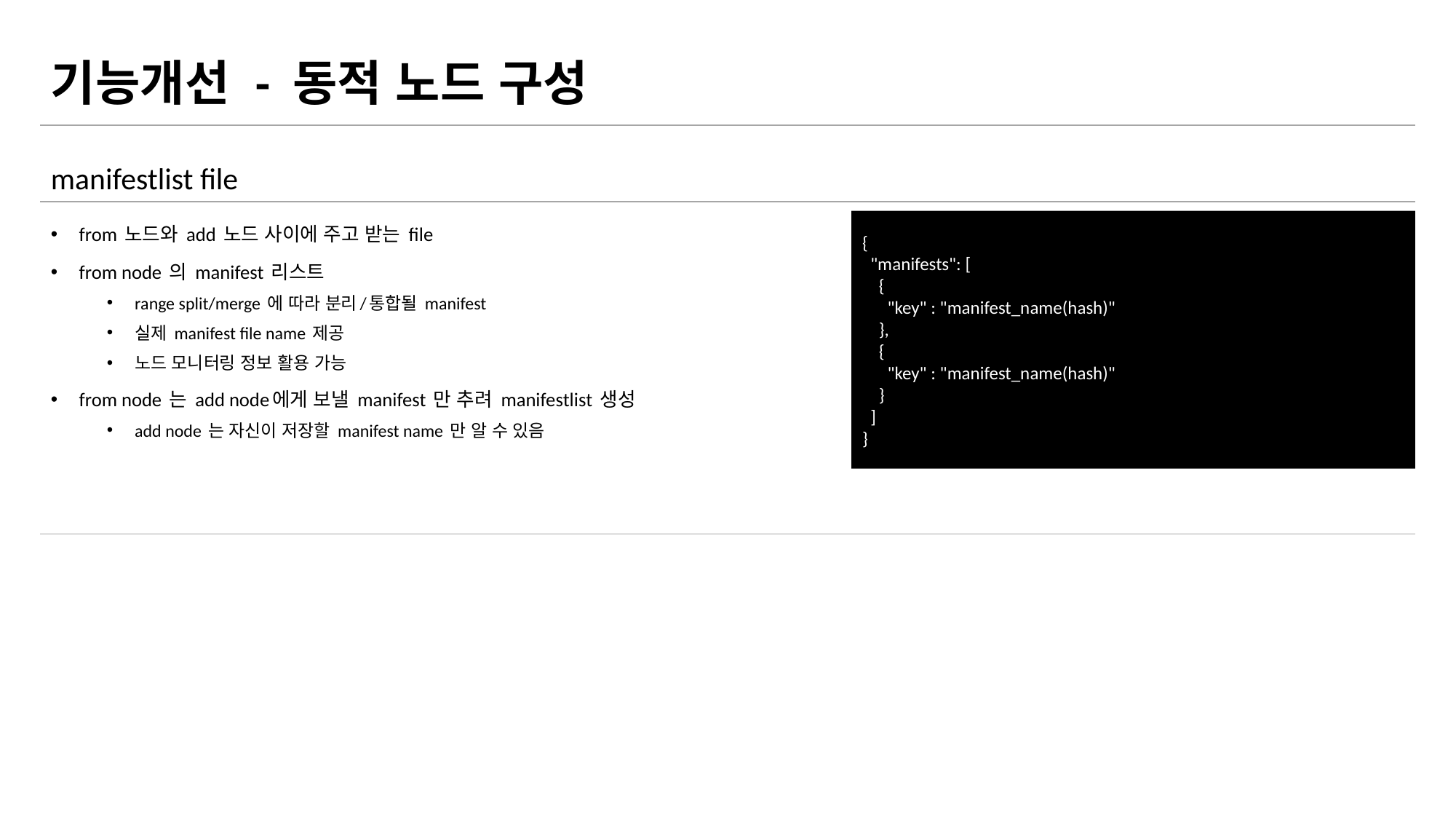

# 기능개선 - 동적 노드 구성
manifestlist file
{
  "manifests": [
    {
      "key" : "manifest_name(hash)"
    },
    {
      "key" : "manifest_name(hash)"
    }
  ]
}
from 노드와 add 노드 사이에 주고 받는 file
from node 의 manifest 리스트
range split/merge 에 따라 분리/통합될 manifest
실제 manifest file name 제공
노드 모니터링 정보 활용 가능
from node 는 add node에게 보낼 manifest 만 추려 manifestlist 생성
add node 는 자신이 저장할 manifest name 만 알 수 있음